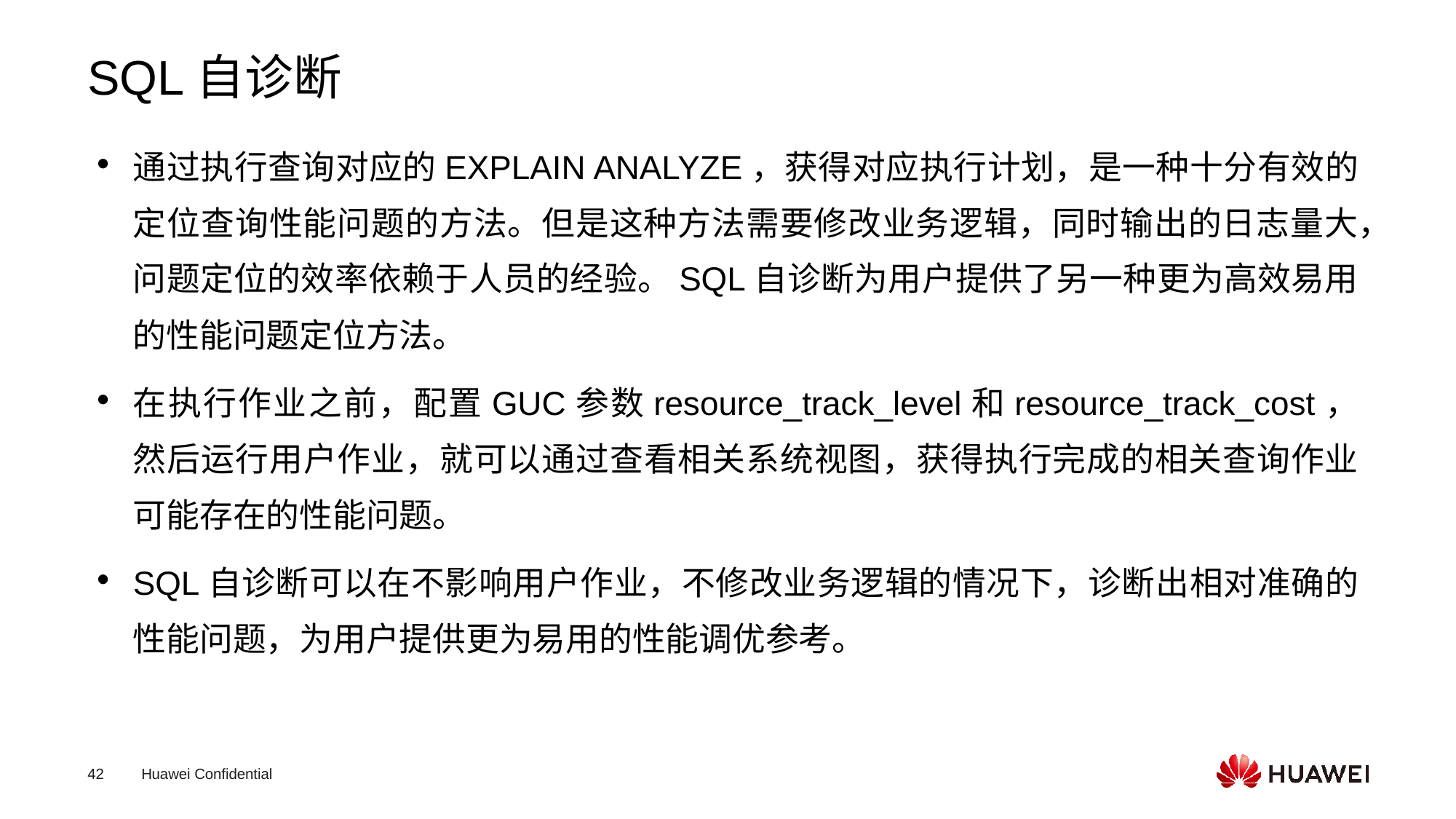

# SQL自诊断
通过执行查询对应的EXPLAIN ANALYZE，获得对应执行计划，是一种十分有效的定位查询性能问题的方法。但是这种方法需要修改业务逻辑，同时输出的日志量大，问题定位的效率依赖于人员的经验。SQL自诊断为用户提供了另一种更为高效易用的性能问题定位方法。
在执行作业之前，配置GUC参数resource_track_level和resource_track_cost，然后运行用户作业，就可以通过查看相关系统视图，获得执行完成的相关查询作业可能存在的性能问题。
SQL自诊断可以在不影响用户作业，不修改业务逻辑的情况下，诊断出相对准确的性能问题，为用户提供更为易用的性能调优参考。